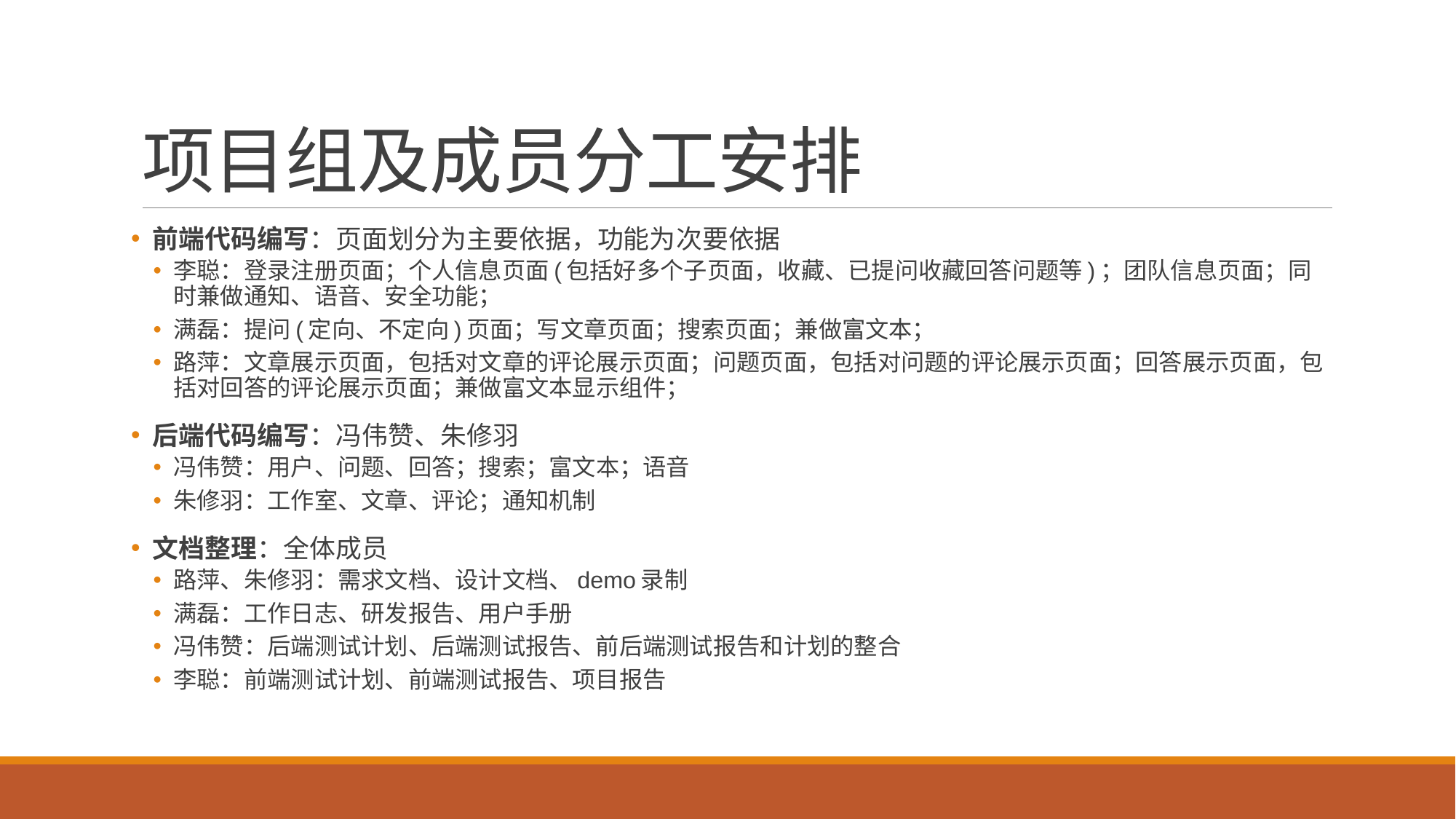

# 项目组及成员分工安排
 前端代码编写：页面划分为主要依据，功能为次要依据
李聪：登录注册页面；个人信息页面(包括好多个子页面，收藏、已提问收藏回答问题等)；团队信息页面；同时兼做通知、语音、安全功能；
满磊：提问(定向、不定向)页面；写文章页面；搜索页面；兼做富文本；
路萍：文章展示页面，包括对文章的评论展示页面；问题页面，包括对问题的评论展示页面；回答展示页面，包括对回答的评论展示页面；兼做富文本显示组件；
 后端代码编写：冯伟赞、朱修羽
冯伟赞：用户、问题、回答；搜索；富文本；语音
朱修羽：工作室、文章、评论；通知机制
 文档整理：全体成员
路萍、朱修羽：需求文档、设计文档、demo录制
满磊：工作日志、研发报告、用户手册
冯伟赞：后端测试计划、后端测试报告、前后端测试报告和计划的整合
李聪：前端测试计划、前端测试报告、项目报告